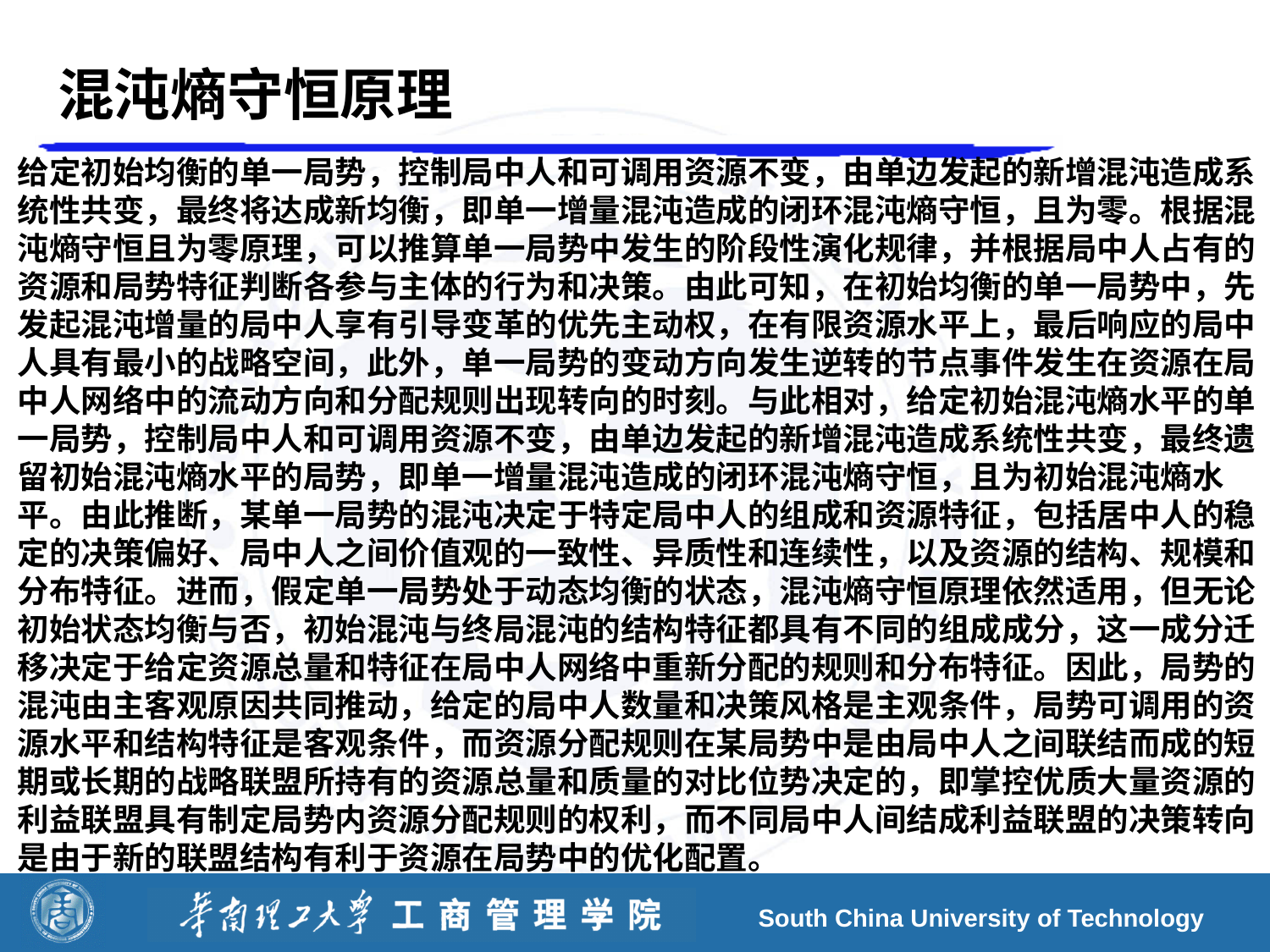

# 混沌熵守恒原理
给定初始均衡的单一局势，控制局中人和可调用资源不变，由单边发起的新增混沌造成系统性共变，最终将达成新均衡，即单一增量混沌造成的闭环混沌熵守恒，且为零。根据混沌熵守恒且为零原理，可以推算单一局势中发生的阶段性演化规律，并根据局中人占有的资源和局势特征判断各参与主体的行为和决策。由此可知，在初始均衡的单一局势中，先发起混沌增量的局中人享有引导变革的优先主动权，在有限资源水平上，最后响应的局中人具有最小的战略空间，此外，单一局势的变动方向发生逆转的节点事件发生在资源在局中人网络中的流动方向和分配规则出现转向的时刻。与此相对，给定初始混沌熵水平的单一局势，控制局中人和可调用资源不变，由单边发起的新增混沌造成系统性共变，最终遗留初始混沌熵水平的局势，即单一增量混沌造成的闭环混沌熵守恒，且为初始混沌熵水平。由此推断，某单一局势的混沌决定于特定局中人的组成和资源特征，包括居中人的稳定的决策偏好、局中人之间价值观的一致性、异质性和连续性，以及资源的结构、规模和分布特征。进而，假定单一局势处于动态均衡的状态，混沌熵守恒原理依然适用，但无论初始状态均衡与否，初始混沌与终局混沌的结构特征都具有不同的组成成分，这一成分迁移决定于给定资源总量和特征在局中人网络中重新分配的规则和分布特征。因此，局势的混沌由主客观原因共同推动，给定的局中人数量和决策风格是主观条件，局势可调用的资源水平和结构特征是客观条件，而资源分配规则在某局势中是由局中人之间联结而成的短期或长期的战略联盟所持有的资源总量和质量的对比位势决定的，即掌控优质大量资源的利益联盟具有制定局势内资源分配规则的权利，而不同局中人间结成利益联盟的决策转向是由于新的联盟结构有利于资源在局势中的优化配置。

South China University of Technology